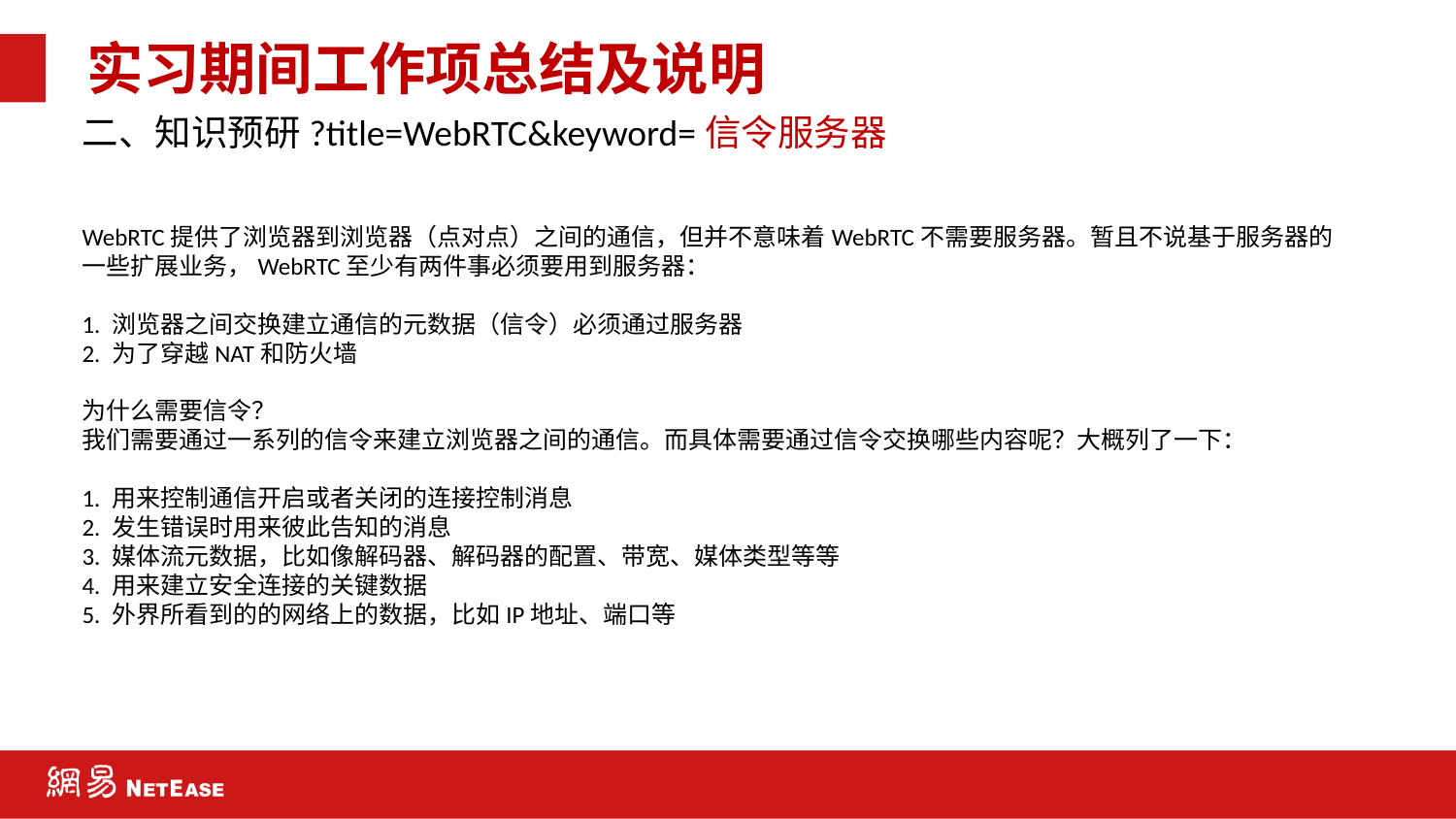

# 实习期间工作项总结及说明
二、知识预研?title=WebRTC&keyword=信令服务器
WebRTC提供了浏览器到浏览器（点对点）之间的通信，但并不意味着WebRTC不需要服务器。暂且不说基于服务器的一些扩展业务，WebRTC至少有两件事必须要用到服务器：
1. 浏览器之间交换建立通信的元数据（信令）必须通过服务器
2. 为了穿越NAT和防火墙

为什么需要信令？
我们需要通过一系列的信令来建立浏览器之间的通信。而具体需要通过信令交换哪些内容呢？大概列了一下：
1. 用来控制通信开启或者关闭的连接控制消息
2. 发生错误时用来彼此告知的消息
3. 媒体流元数据，比如像解码器、解码器的配置、带宽、媒体类型等等
4. 用来建立安全连接的关键数据
5. 外界所看到的的网络上的数据，比如IP地址、端口等